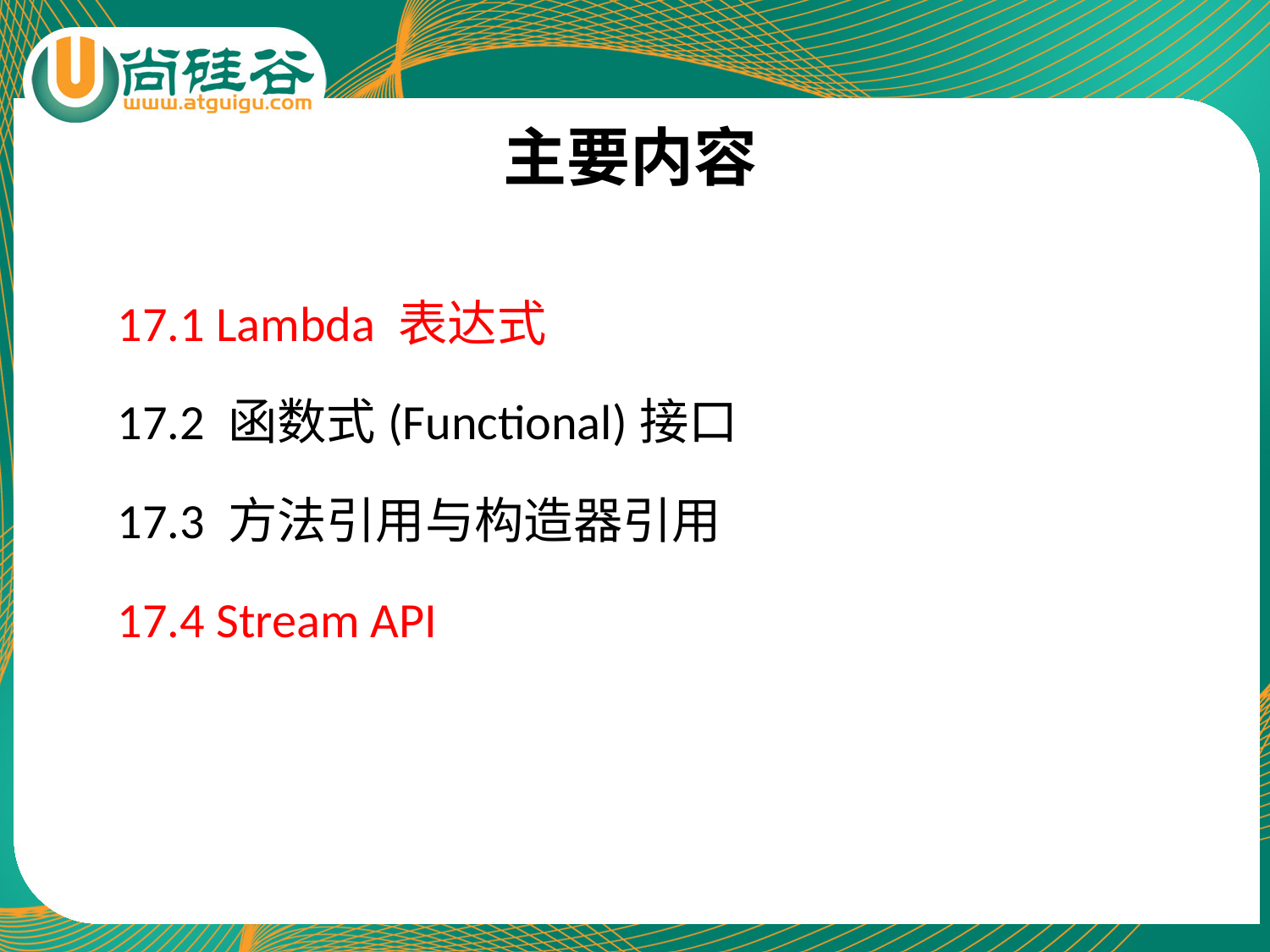

# 主要内容
17.1 Lambda 表达式
17.2 函数式(Functional)接口
17.3 方法引用与构造器引用
17.4 Stream API